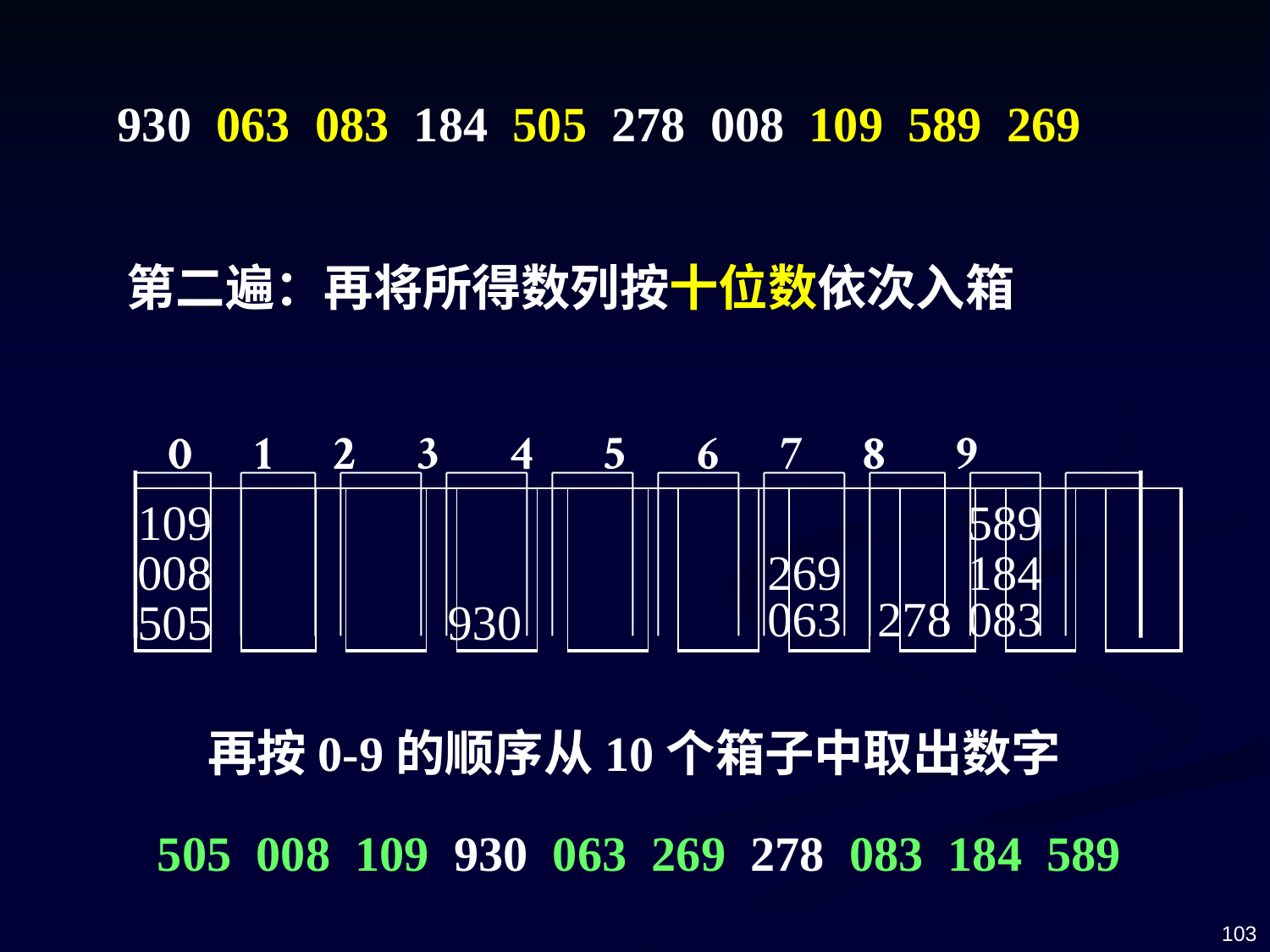

930  063  083  184  505  278  008  109  589  269
第二遍：再将所得数列按十位数依次入箱

109

589

008
| 0 1 2 3 4 5 6 7 8 9 |  |  |  |  |  |  |  |  |  |  |  |  |  |  |  |  |  |  |
| --- | --- | --- | --- | --- | --- | --- | --- | --- | --- | --- | --- | --- | --- | --- | --- | --- | --- | --- |
|  |  |  |  |  |  |  |  |  |  |  |  |  |  |  |  |  |  |  |

269

184

063

278

083

505

930

再按0-9的顺序从10个箱子中取出数字
505  008  109  930  063  269  278  083  184  589
103